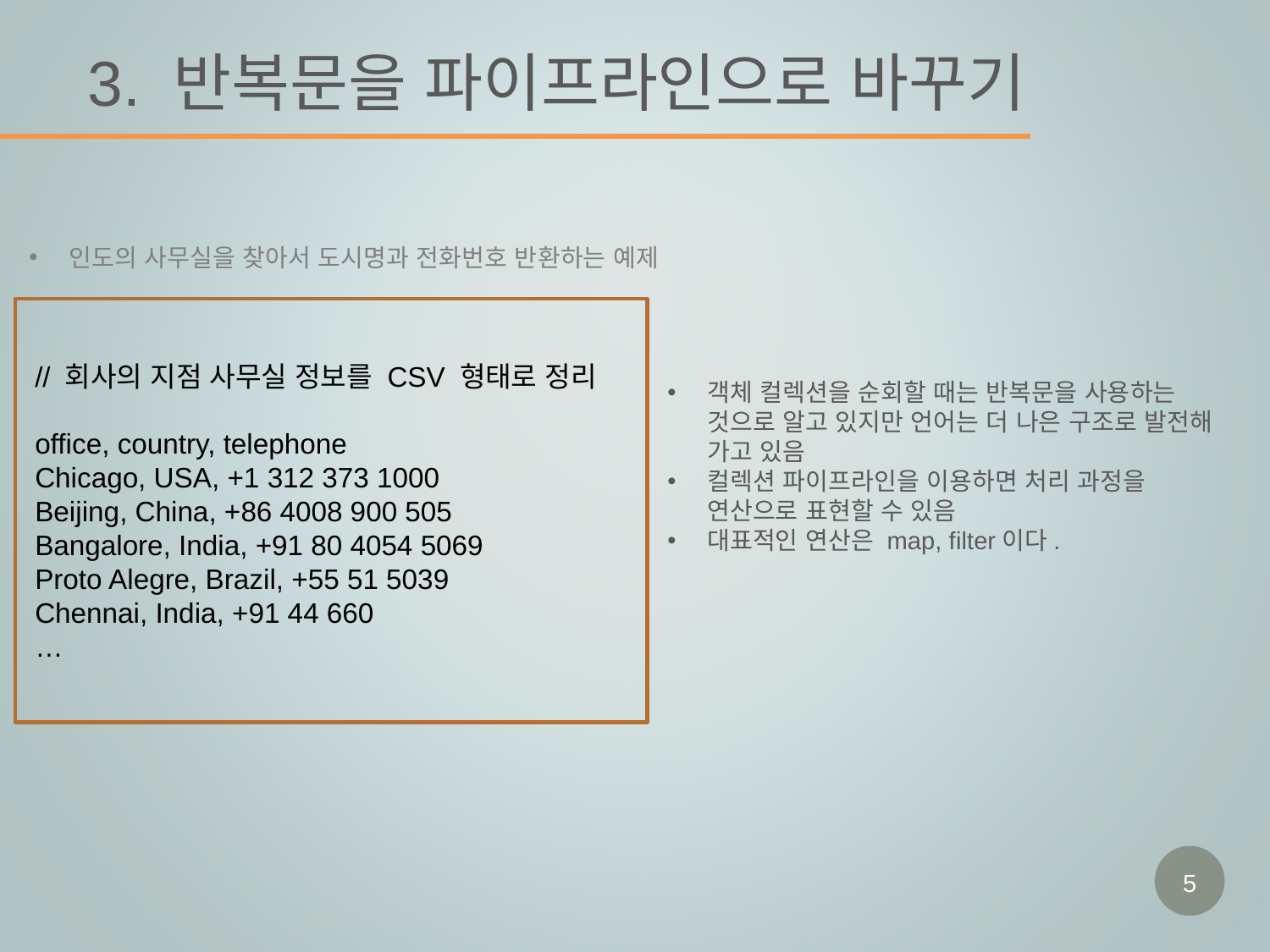

# 3. 반복문을 파이프라인으로 바꾸기
인도의 사무실을 찾아서 도시명과 전화번호 반환하는 예제

객체 컬렉션을 순회할 때는 반복문을 사용하는 것으로 알고 있지만 언어는 더 나은 구조로 발전해 가고 있음
컬렉션 파이프라인을 이용하면 처리 과정을 연산으로 표현할 수 있음
대표적인 연산은 map, filter이다.
// 회사의 지점 사무실 정보를 CSV 형태로 정리

office, country, telephone
Chicago, USA, +1 312 373 1000
Beijing, China, +86 4008 900 505
Bangalore, India, +91 80 4054 5069
Proto Alegre, Brazil, +55 51 5039
Chennai, India, +91 44 660
…